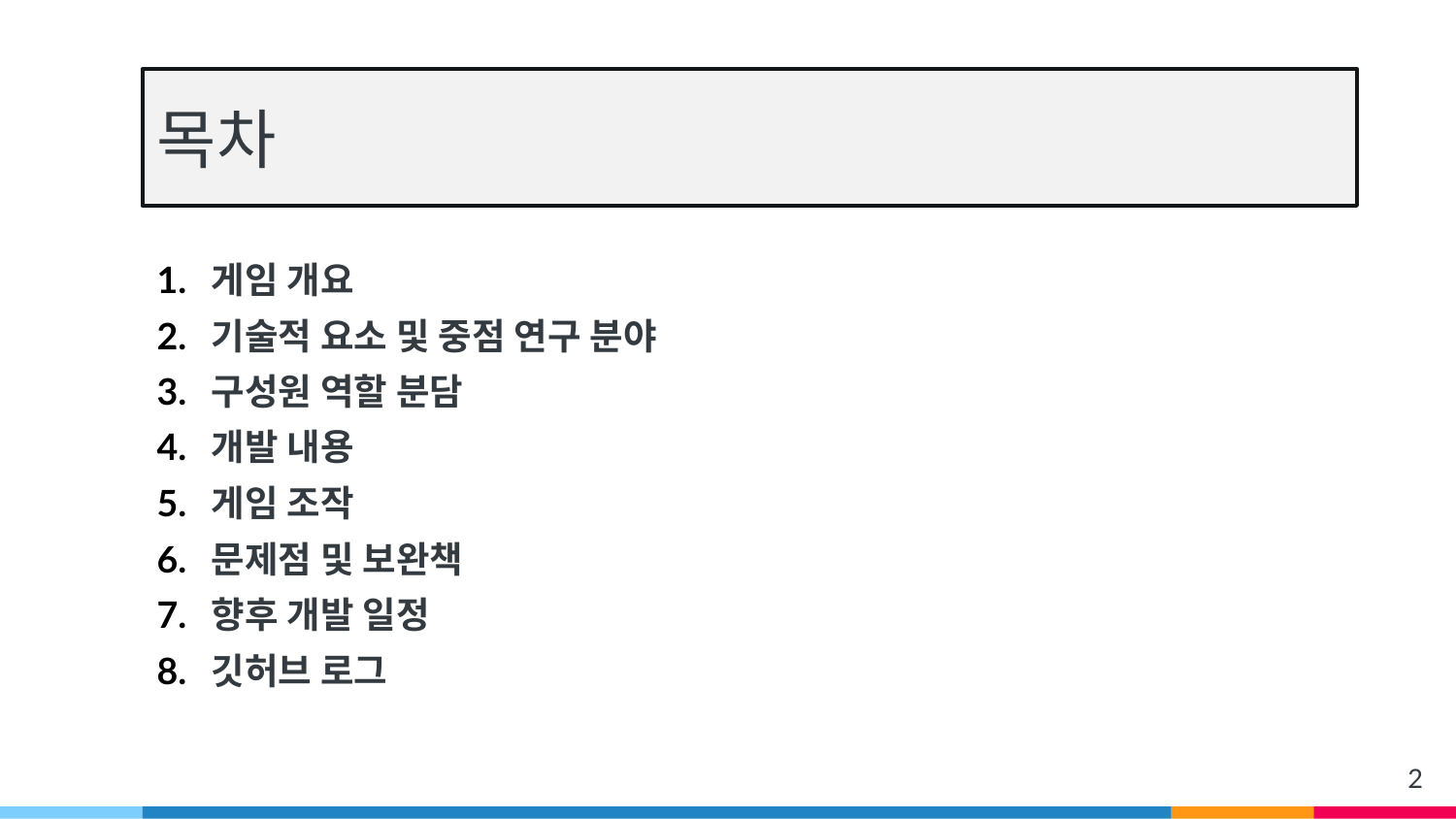

# 목차
게임 개요
기술적 요소 및 중점 연구 분야
구성원 역할 분담
개발 내용
게임 조작
문제점 및 보완책
향후 개발 일정
깃허브 로그

2